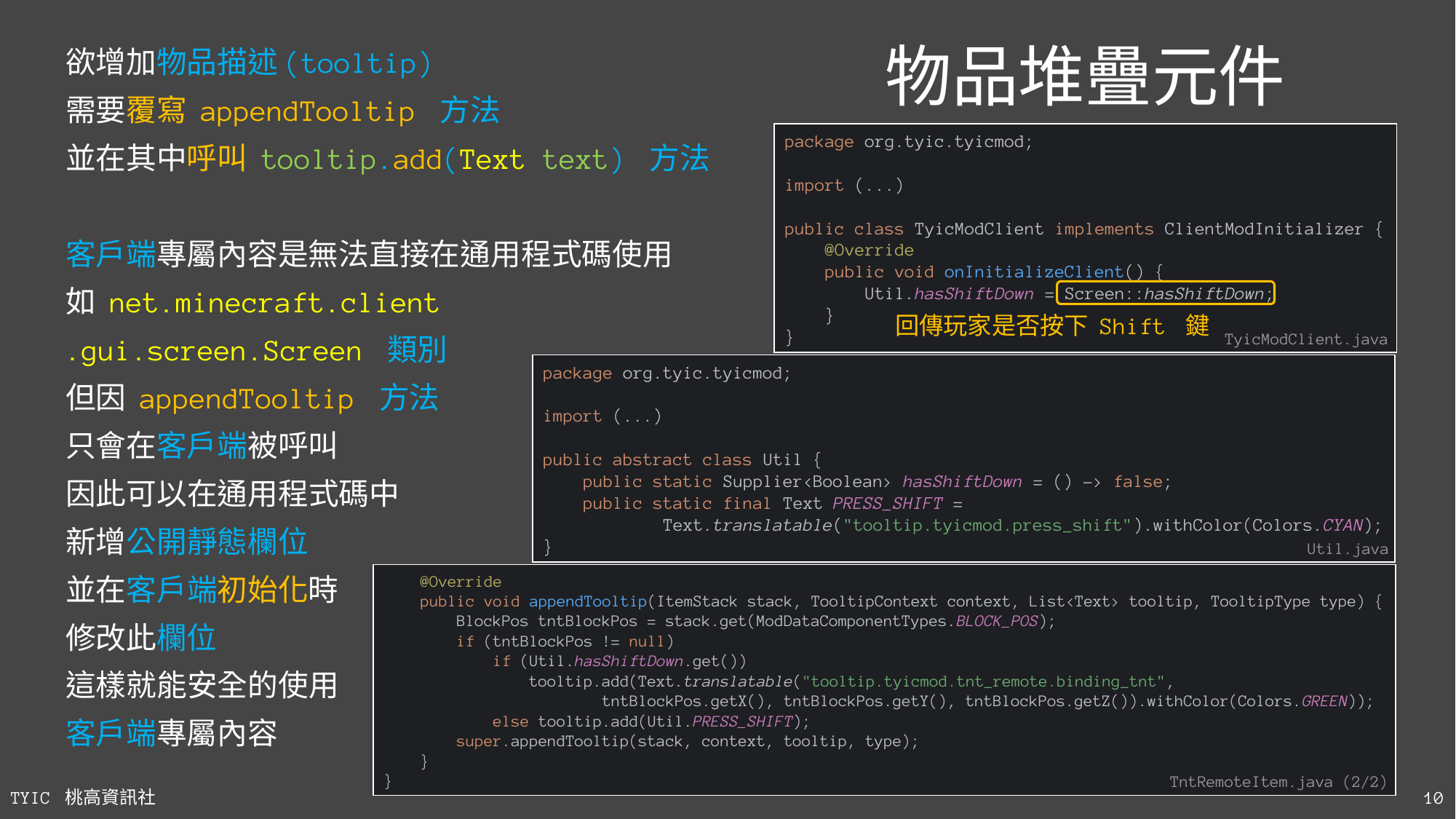

# 物品堆疊元件
欲增加物品描述(tooltip)
需要覆寫 appendTooltip 方法
並在其中呼叫 tooltip.add(Text text) 方法

客戶端專屬內容是無法直接在通用程式碼使用
如 net.minecraft.client
.gui.screen.Screen 類別
但因 appendTooltip 方法
只會在客戶端被呼叫
因此可以在通用程式碼中
新增公開靜態欄位
並在客戶端初始化時
修改此欄位
這樣就能安全的使用
客戶端專屬內容
package org.tyic.tyicmod;
import (...)
public class TyicModClient implements ClientModInitializer {
    @Override
    public void onInitializeClient() {
        Util.hasShiftDown = Screen::hasShiftDown;
    }
}
TyicModClient.java

回傳玩家是否按下 Shift 鍵
package org.tyic.tyicmod;
import (...)
public abstract class Util {
    public static Supplier<Boolean> hasShiftDown = () -> false;
    public static final Text PRESS_SHIFT =
            Text.translatable("tooltip.tyicmod.press_shift").withColor(Colors.CYAN);
}
Util.java
    @Override
    public void appendTooltip(ItemStack stack, TooltipContext context, List<Text> tooltip, TooltipType type) {
        BlockPos tntBlockPos = stack.get(ModDataComponentTypes.BLOCK_POS);
        if (tntBlockPos != null)
            if (Util.hasShiftDown.get())
                tooltip.add(Text.translatable("tooltip.tyicmod.tnt_remote.binding_tnt",
                        tntBlockPos.getX(), tntBlockPos.getY(), tntBlockPos.getZ()).withColor(Colors.GREEN));
            else tooltip.add(Util.PRESS_SHIFT);
        super.appendTooltip(stack, context, tooltip, type);
    }
}
TntRemoteItem.java (2/2)